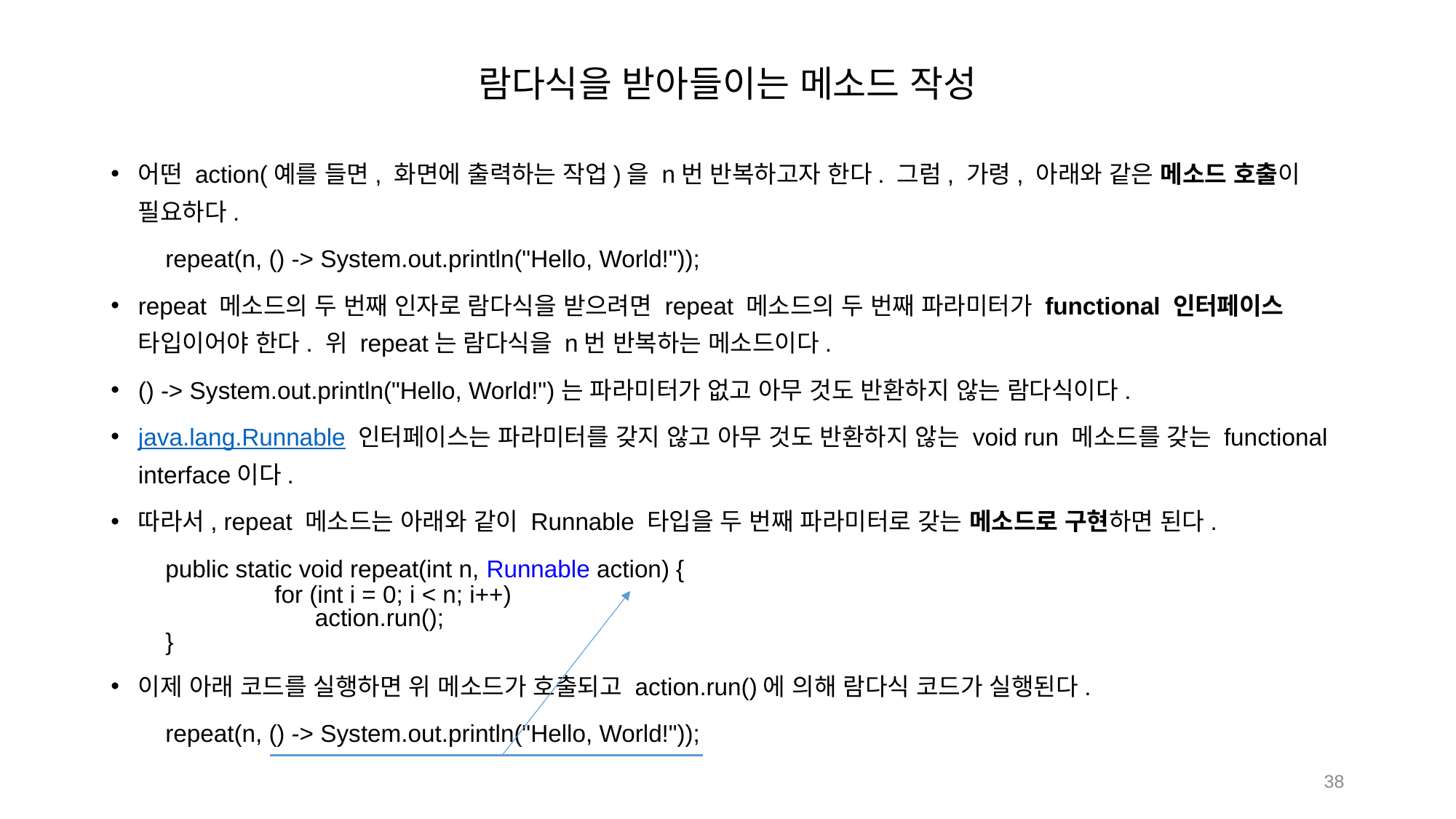

# 람다식을 받아들이는 메소드 작성
어떤 action(예를 들면, 화면에 출력하는 작업)을 n번 반복하고자 한다. 그럼, 가령, 아래와 같은 메소드 호출이 필요하다.
repeat(n, () -> System.out.println("Hello, World!"));
repeat 메소드의 두 번째 인자로 람다식을 받으려면 repeat 메소드의 두 번째 파라미터가 functional 인터페이스 타입이어야 한다. 위 repeat는 람다식을 n번 반복하는 메소드이다.
() -> System.out.println("Hello, World!")는 파라미터가 없고 아무 것도 반환하지 않는 람다식이다.
java.lang.Runnable 인터페이스는 파라미터를 갖지 않고 아무 것도 반환하지 않는 void run 메소드를 갖는 functional interface이다.
따라서, repeat 메소드는 아래와 같이 Runnable 타입을 두 번째 파라미터로 갖는 메소드로 구현하면 된다.
public static void repeat(int n, Runnable action) {
	for (int i = 0; i < n; i++)
	      action.run();
}
이제 아래 코드를 실행하면 위 메소드가 호출되고 action.run()에 의해 람다식 코드가 실행된다.
repeat(n, () -> System.out.println("Hello, World!"));
38